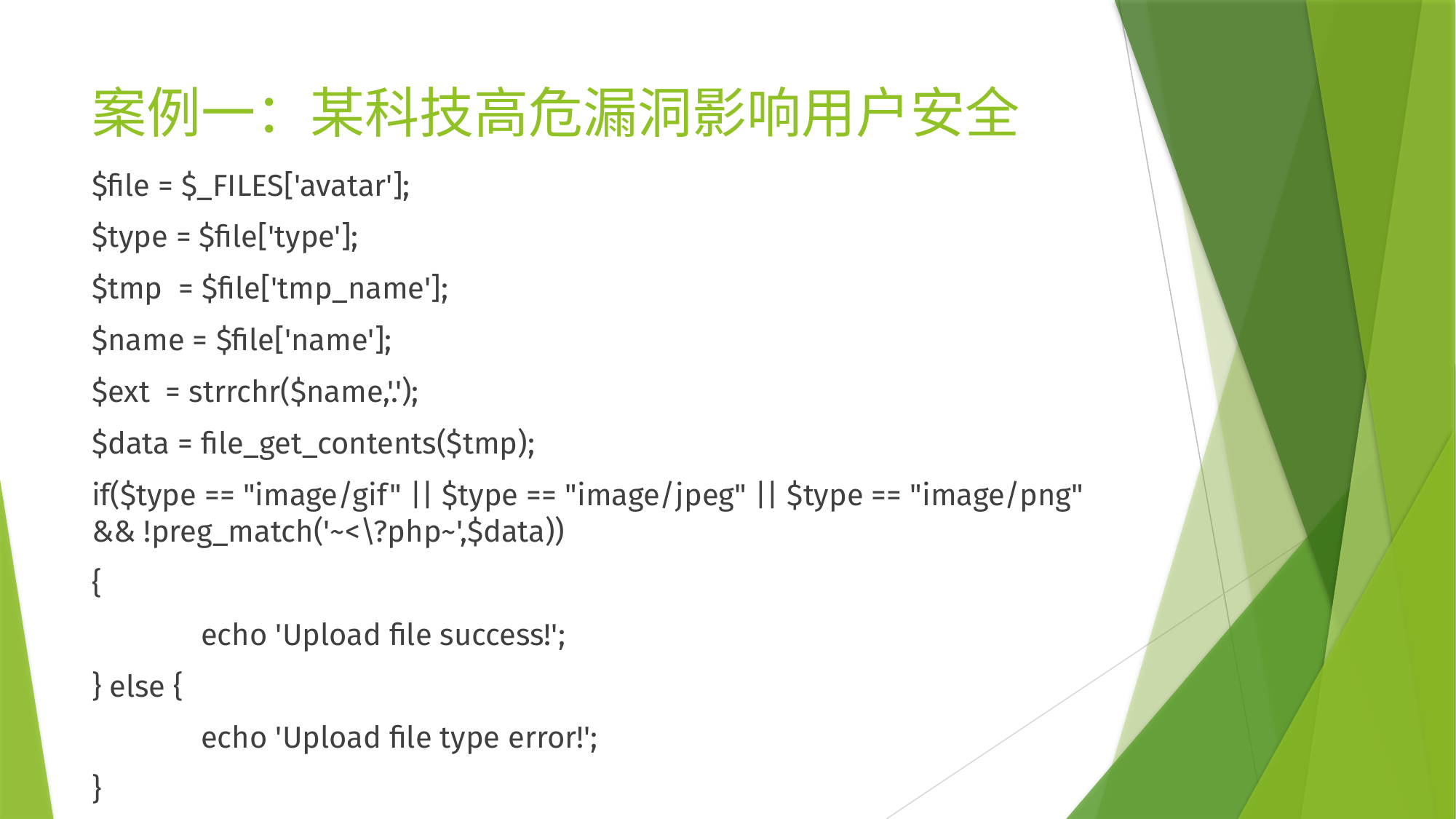

# 案例一：某科技高危漏洞影响用户安全
$file = $_FILES['avatar'];
$type = $file['type'];
$tmp  = $file['tmp_name'];
$name = $file['name'];
$ext  = strrchr($name,'.');
$data = file_get_contents($tmp);
if($type == "image/gif" || $type == "image/jpeg" || $type == "image/png" && !preg_match('~<\?php~',$data))
{
	echo 'Upload file success!';
} else {
	echo 'Upload file type error!';
}